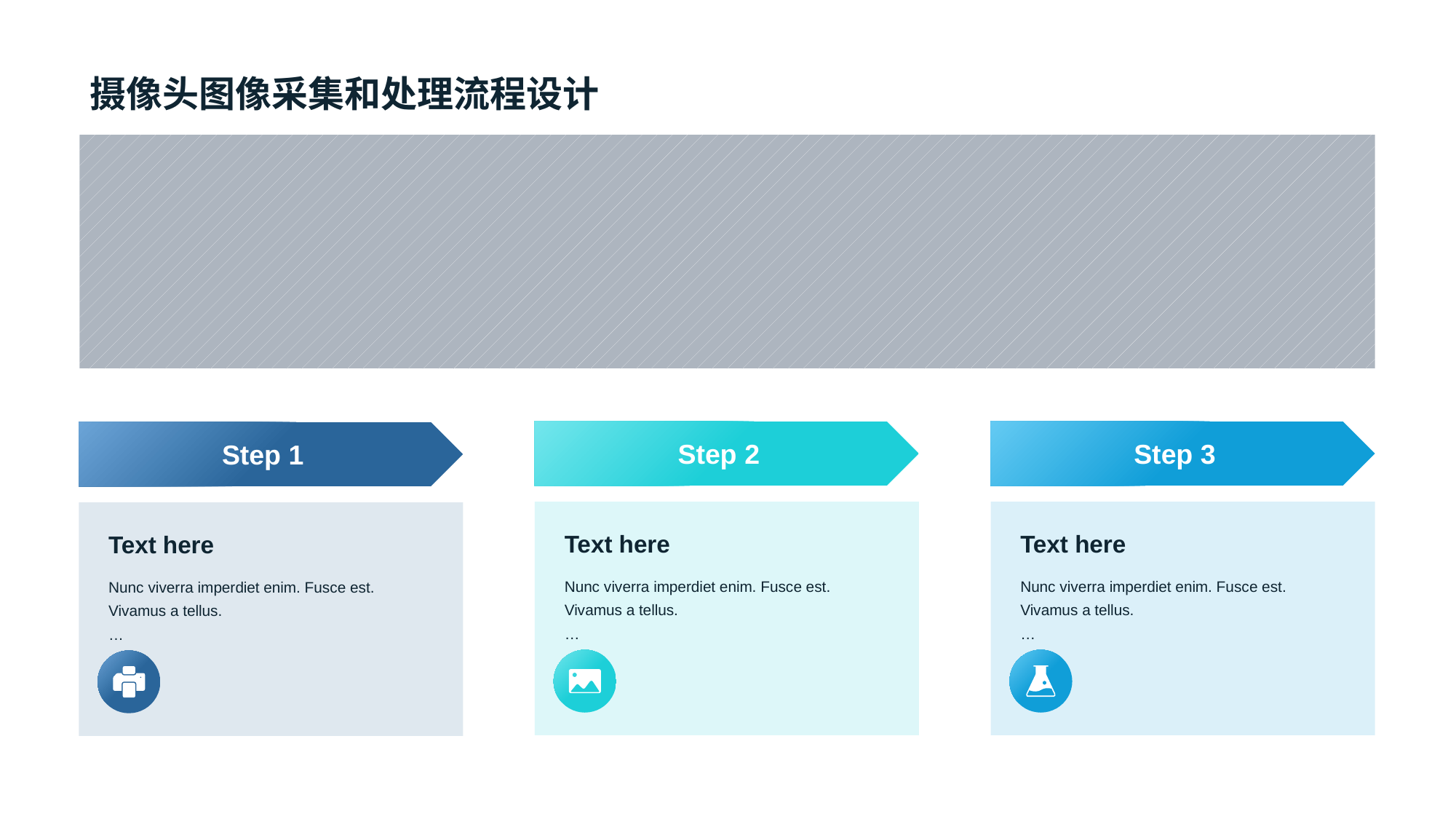

# 摄像头图像采集和处理流程设计

Step 2

Text here
Nunc viverra imperdiet enim. Fusce est. Vivamus a tellus.
…

Step 3

Text here
Nunc viverra imperdiet enim. Fusce est. Vivamus a tellus.
…

Step 1

Text here
Nunc viverra imperdiet enim. Fusce est. Vivamus a tellus.
…